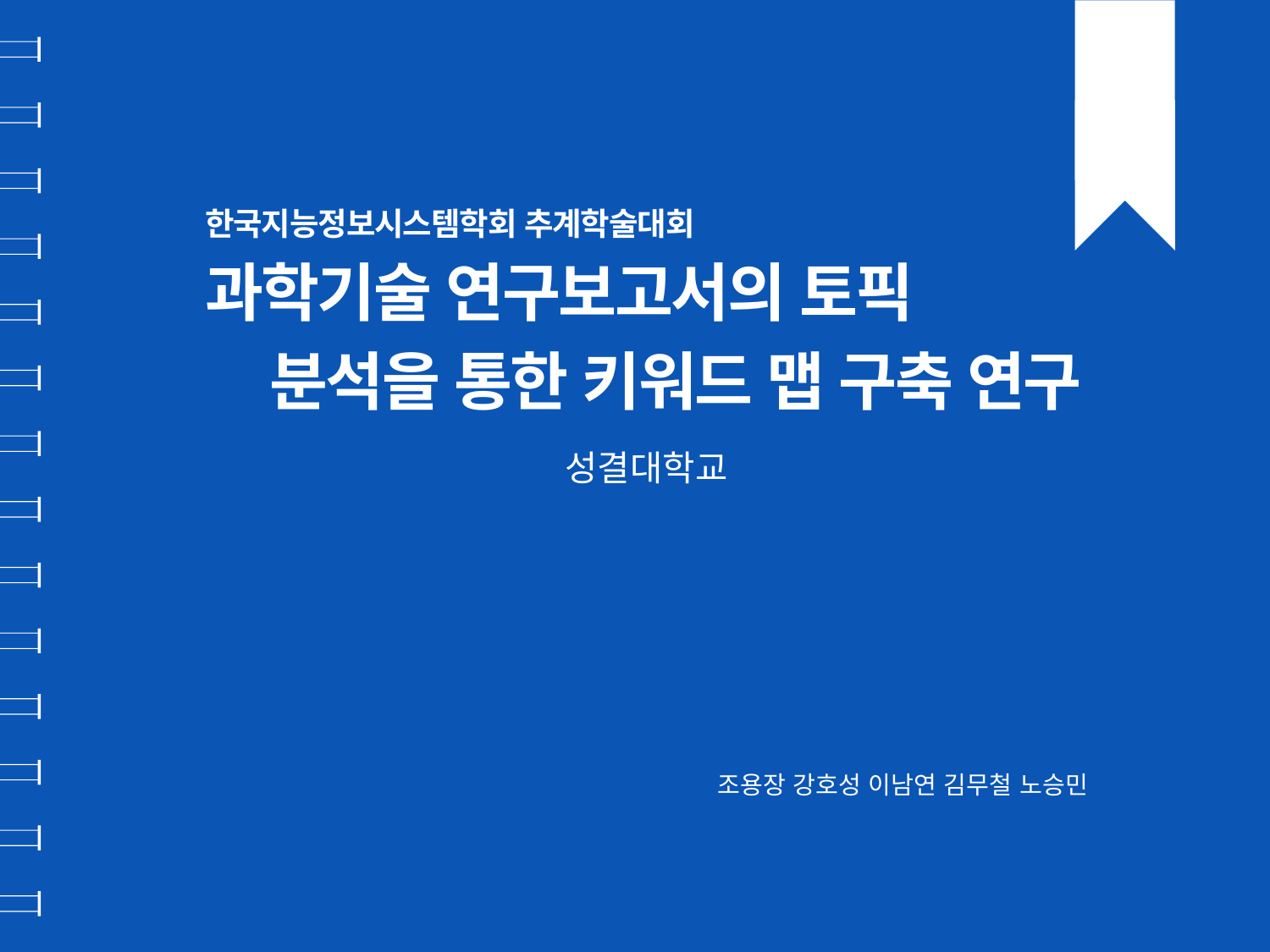

한국지능정보시스템학회 추계학술대회
과학기술 연구보고서의 토픽
   분석을 통한 키워드 맵 구축 연구
성결대학교

조용장 강호성 이남연 김무철 노승민